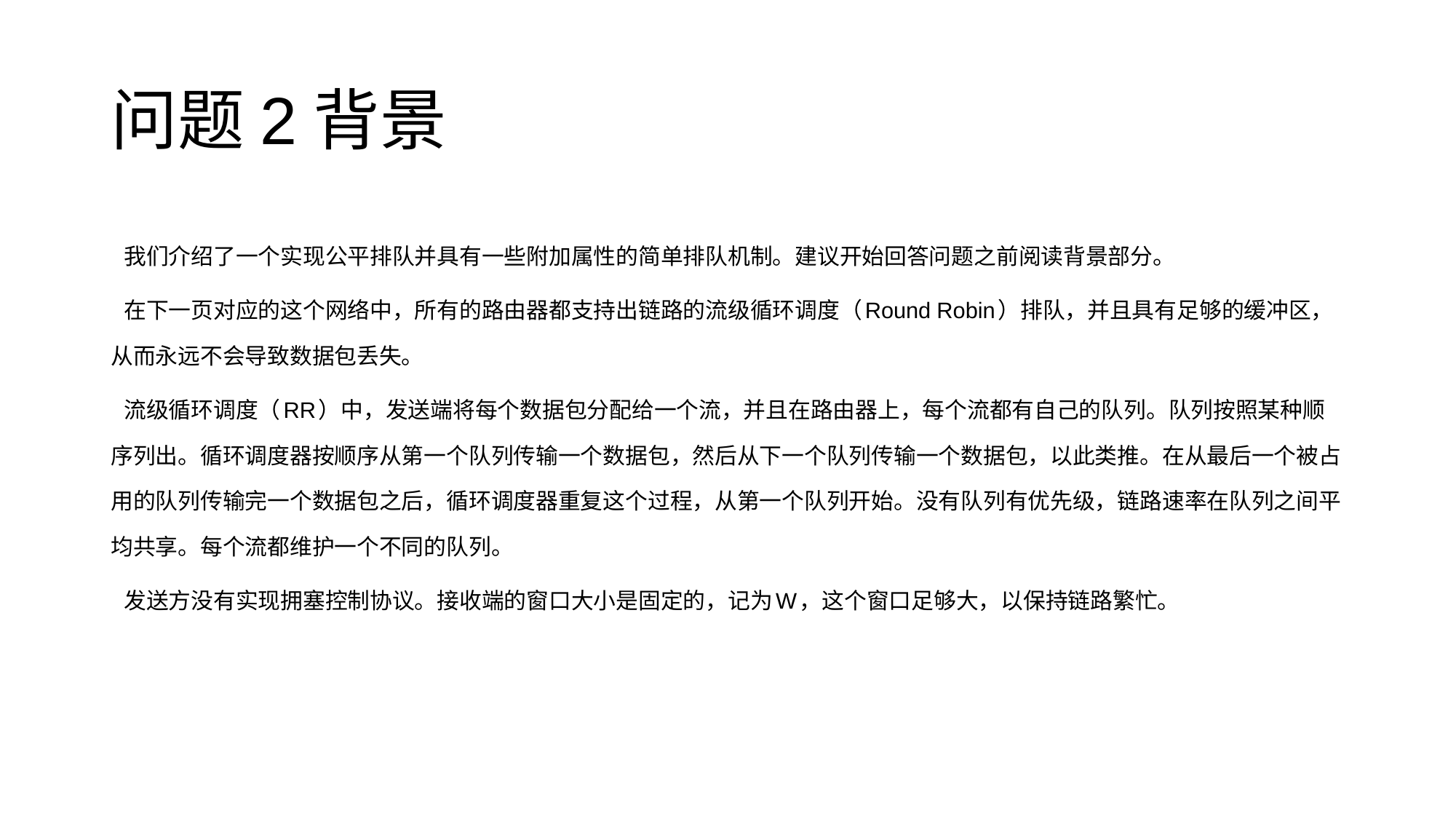

# 问题2背景
  我们介绍了一个实现公平排队并具有一些附加属性的简单排队机制。建议开始回答问题之前阅读背景部分。
  在下一页对应的这个网络中，所有的路由器都支持出链路的流级循环调度（Round Robin）排队，并且具有足够的缓冲区，从而永远不会导致数据包丢失。
  流级循环调度（RR）中，发送端将每个数据包分配给一个流，并且在路由器上，每个流都有自己的队列。队列按照某种顺序列出。循环调度器按顺序从第一个队列传输一个数据包，然后从下一个队列传输一个数据包，以此类推。在从最后一个被占用的队列传输完一个数据包之后，循环调度器重复这个过程，从第一个队列开始。没有队列有优先级，链路速率在队列之间平均共享。每个流都维护一个不同的队列。
  发送方没有实现拥塞控制协议。接收端的窗口大小是固定的，记为W，这个窗口足够大，以保持链路繁忙。